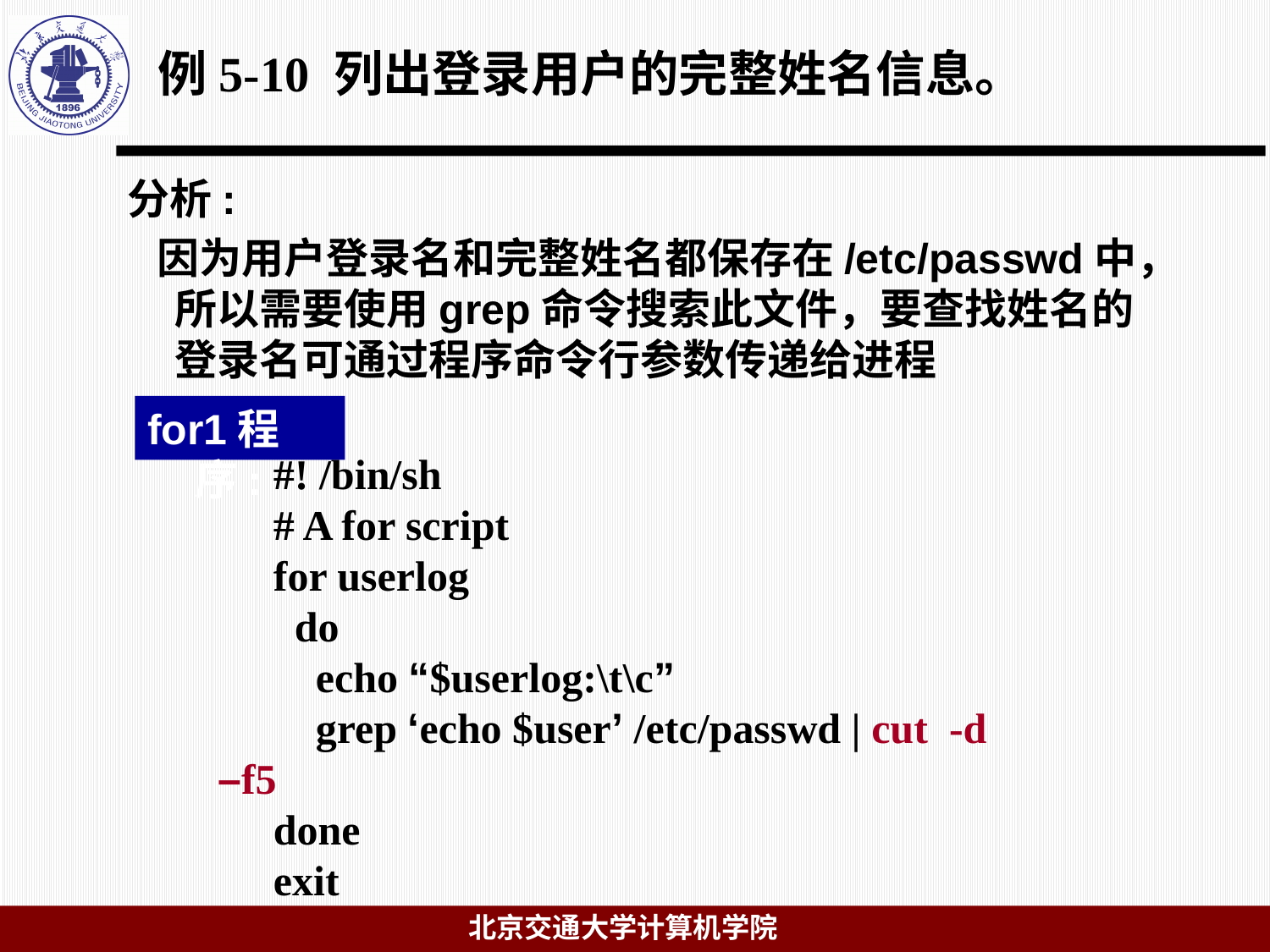

# 例5-10 列出登录用户的完整姓名信息。
分析:
  因为用户登录名和完整姓名都保存在/etc/passwd中，所以需要使用grep命令搜索此文件，要查找姓名的登录名可通过程序命令行参数传递给进程
for1程序:
#! /bin/sh
# A for script
for userlog
  do
    echo “$userlog:\t\c”
    grep ‘echo $user’ /etc/passwd | cut  -d –f5
done
exit